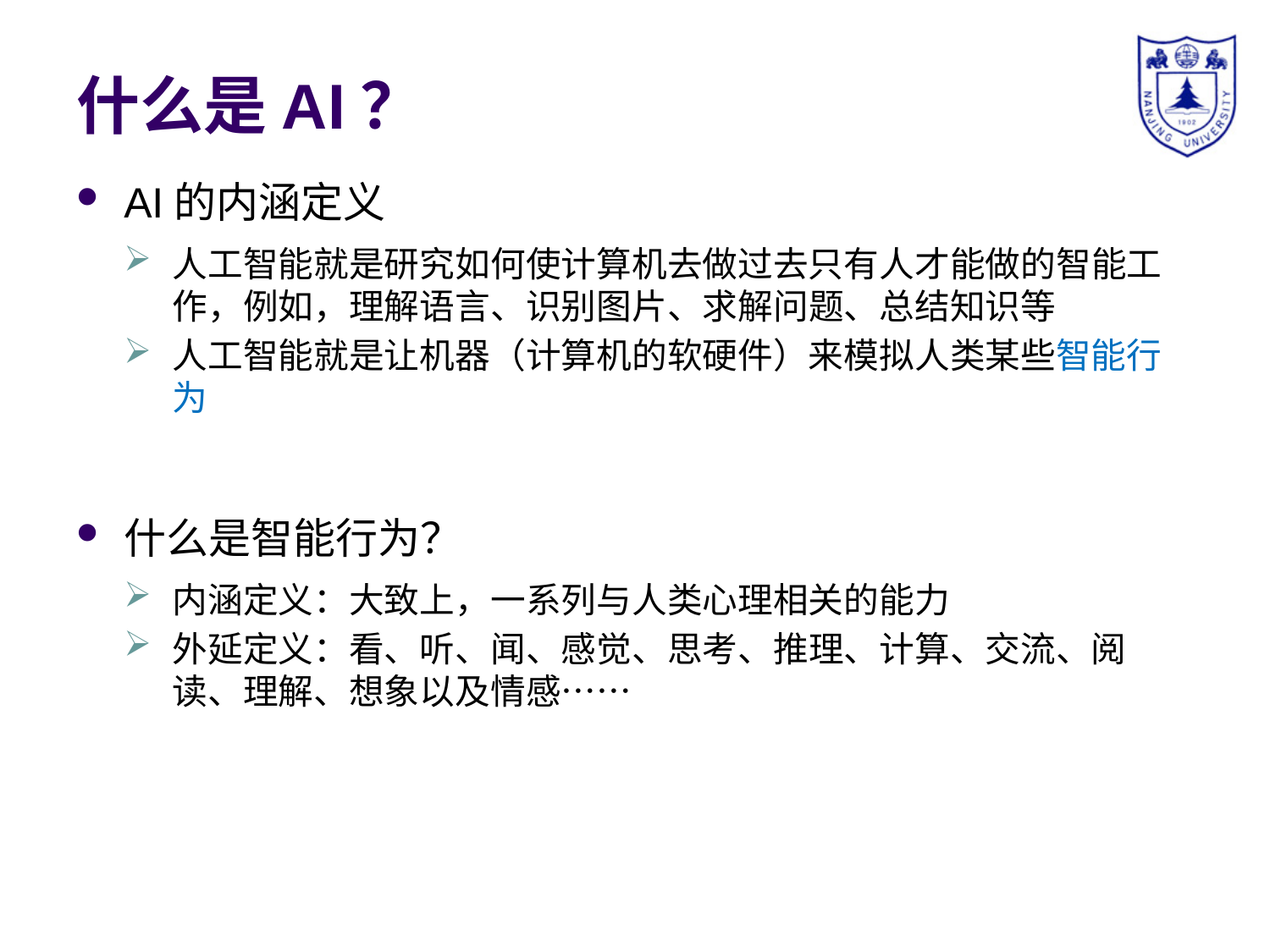

# 什么是AI？
AI的内涵定义
人工智能就是研究如何使计算机去做过去只有人才能做的智能工作，例如，理解语言、识别图片、求解问题、总结知识等
人工智能就是让机器（计算机的软硬件）来模拟人类某些智能行为

什么是智能行为？
内涵定义：大致上，一系列与人类心理相关的能力
外延定义：看、听、闻、感觉、思考、推理、计算、交流、阅读、理解、想象以及情感……

33